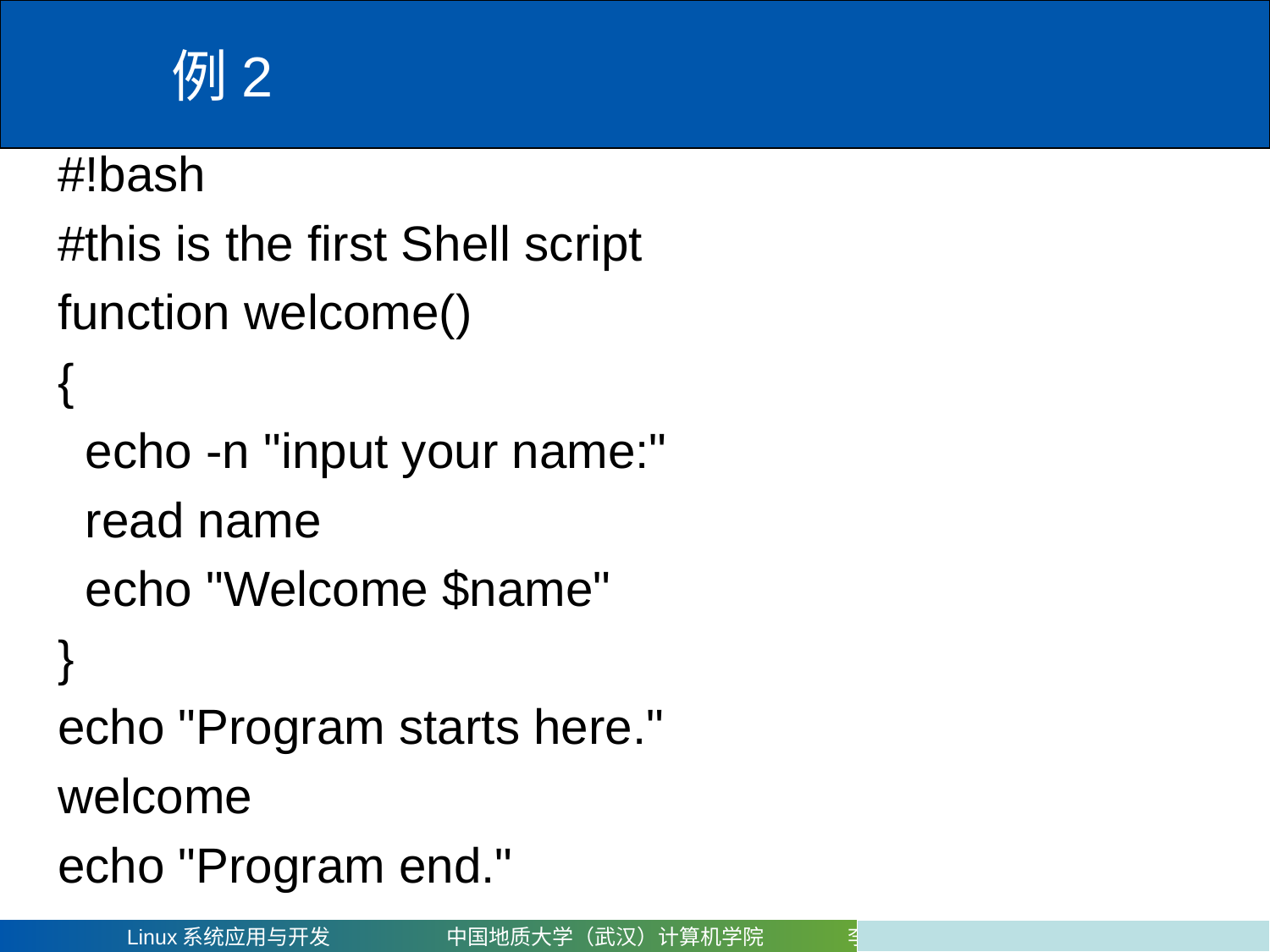

# 例2
#!bash
#this is the first Shell script
function welcome()
{
  echo -n "input your name:"
  read name
  echo "Welcome $name"
}
echo "Program starts here."
welcome
echo "Program end."